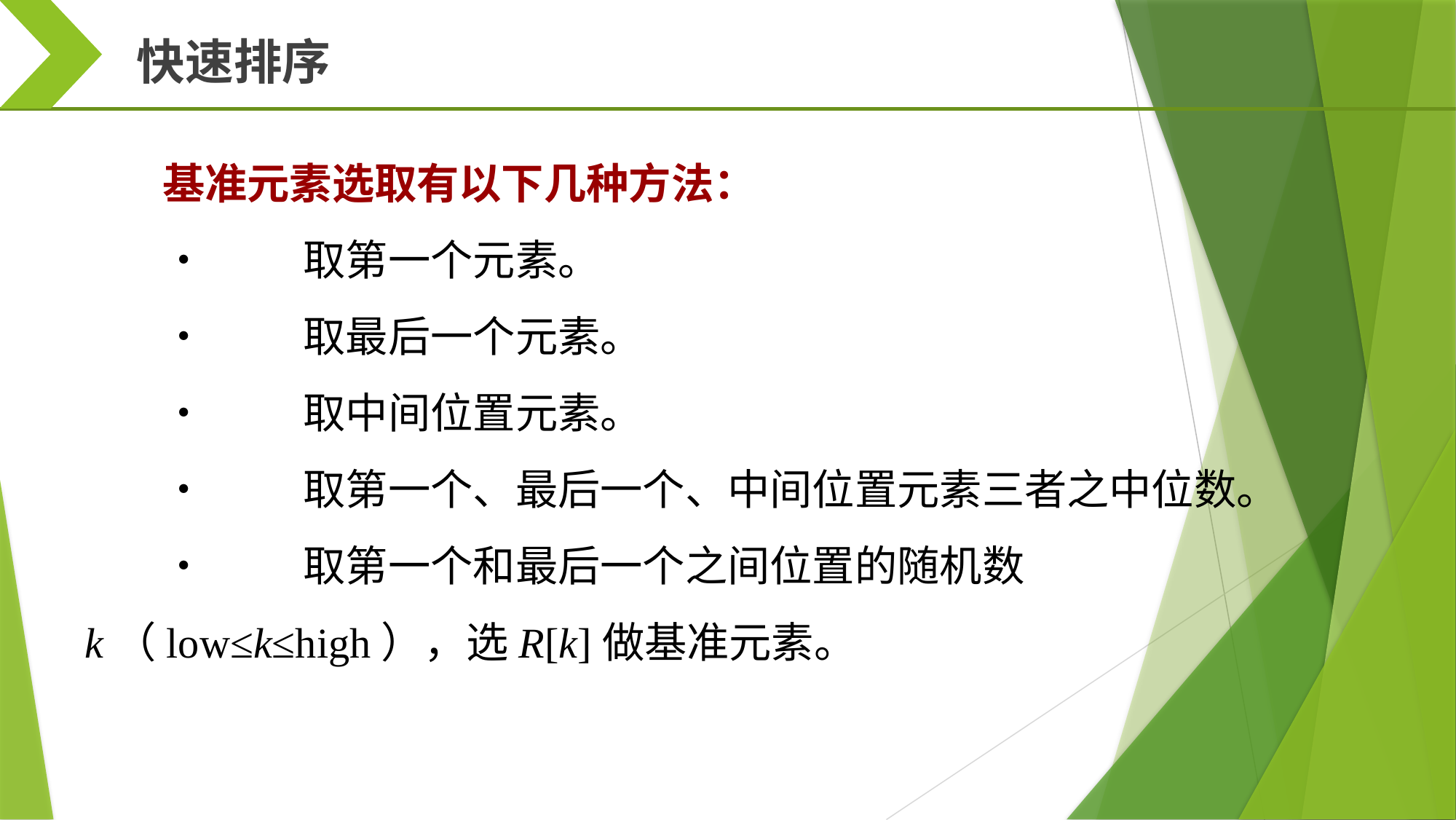

快速排序
基准元素选取有以下几种方法：
•	取第一个元素。
•	取最后一个元素。
•	取中间位置元素。
•	取第一个、最后一个、中间位置元素三者之中位数。
•	取第一个和最后一个之间位置的随机数k（low≤k≤high），选R[k]做基准元素。